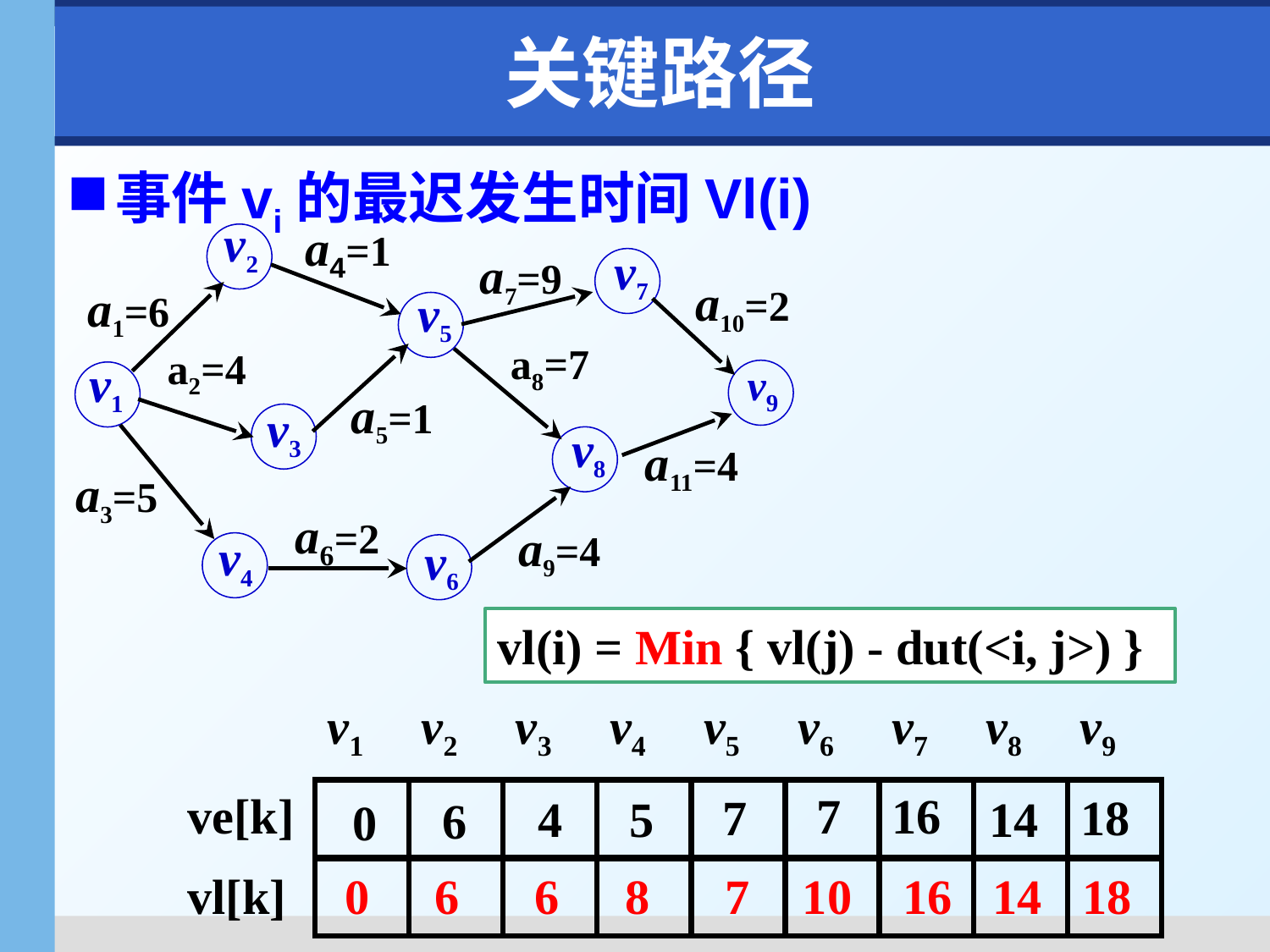

# 关键路径
事件vi的最迟发生时间Vl(i)

v2

a4=1
v7
a7=9

a10=2
a1=6
v5

a8=7
a2=4

v9
a5=1

v8

a11=4
a3=5

a6=2
a9=4
v4
v6

v1

v3

vl(i) = Min { vl(j) - dut(<i, j>) }
v1
v2
v3
v4
v5
v6
v7
v8
v9
ve[k]
7
16

7
18
4
5
14
6
0
vl[k]

0
6
6
8
7
10
16
14
18